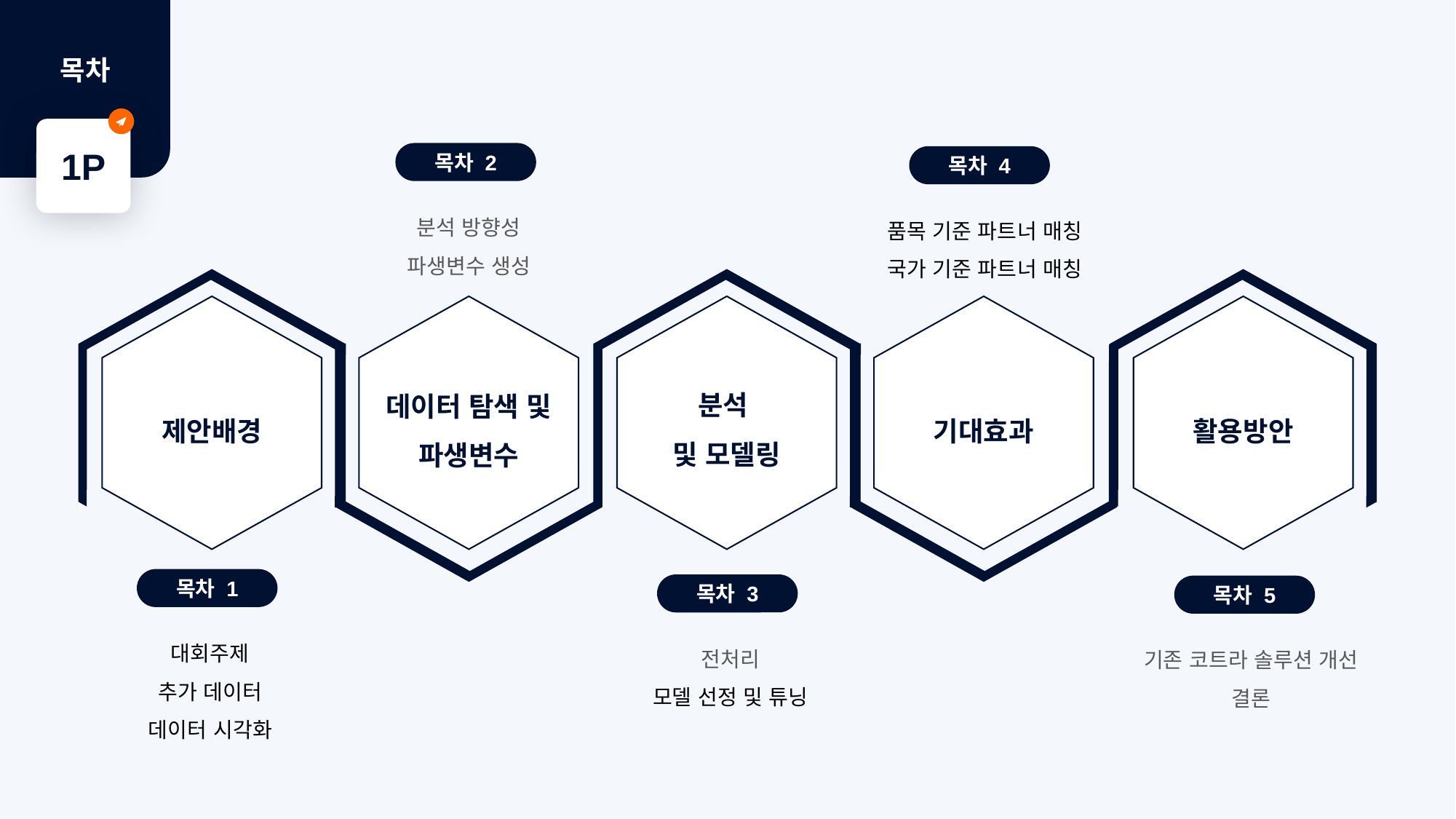

목차

1P
목차 2
목차 4
분석 방향성
파생변수 생성
품목 기준 파트너 매칭
국가 기준 파트너 매칭

제안배경

분석
및 모델링

활용방안

데이터 탐색 및 파생변수

기대효과

목차 1
목차 3
목차 5
대회주제
추가 데이터
데이터 시각화
전처리
모델 선정 및 튜닝
기존 코트라 솔루션 개선
결론